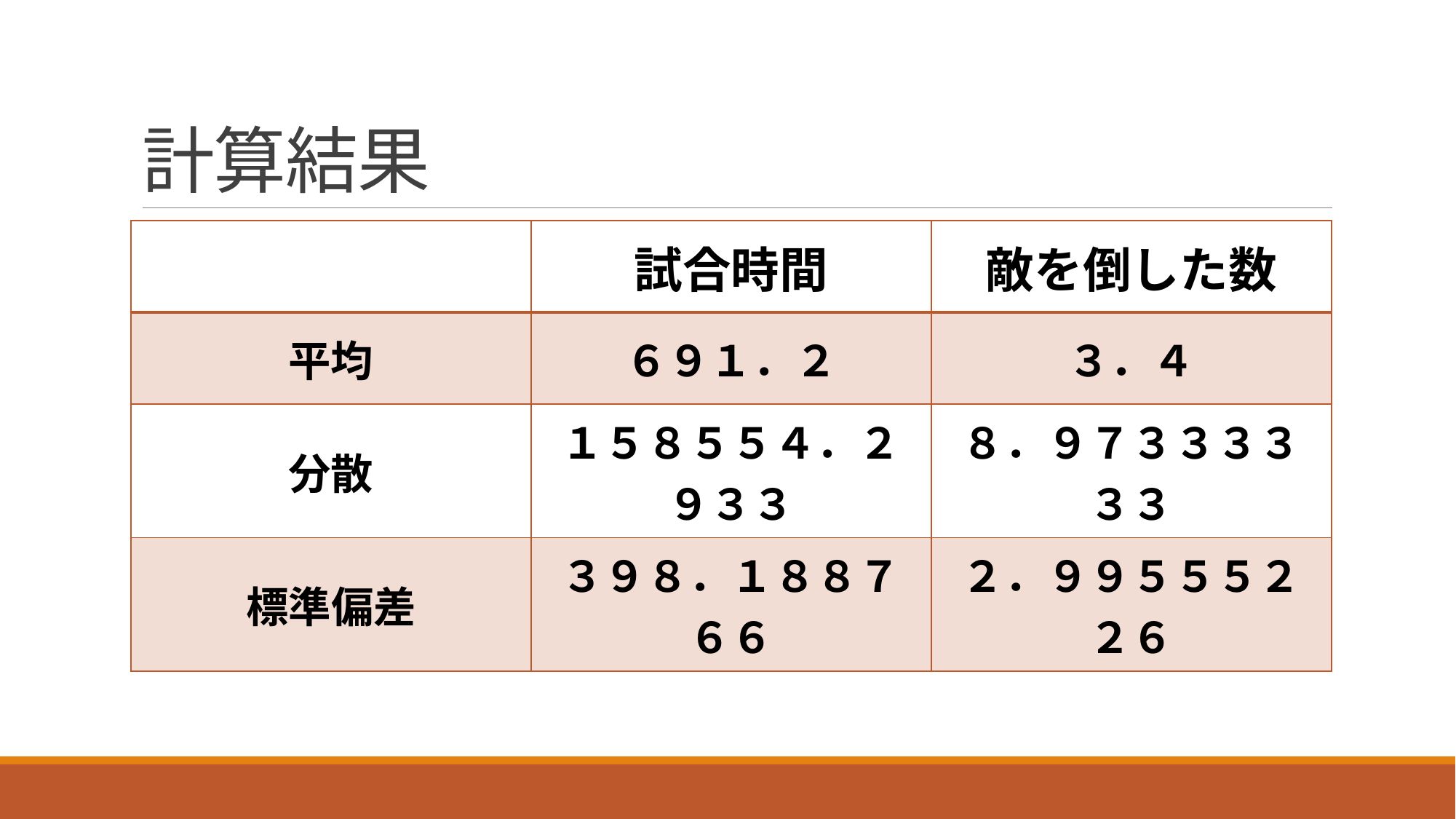

# 計算結果
|  | 試合時間 | 敵を倒した数 |
| --- | --- | --- |
| 平均 | ６９１．２ | ３．４ |
| 分散 | １５８５５４．２９３３ | ８．９７３３３３３３ |
| 標準偏差 | ３９８．１８８７６６ | ２．９９５５５２２６ |